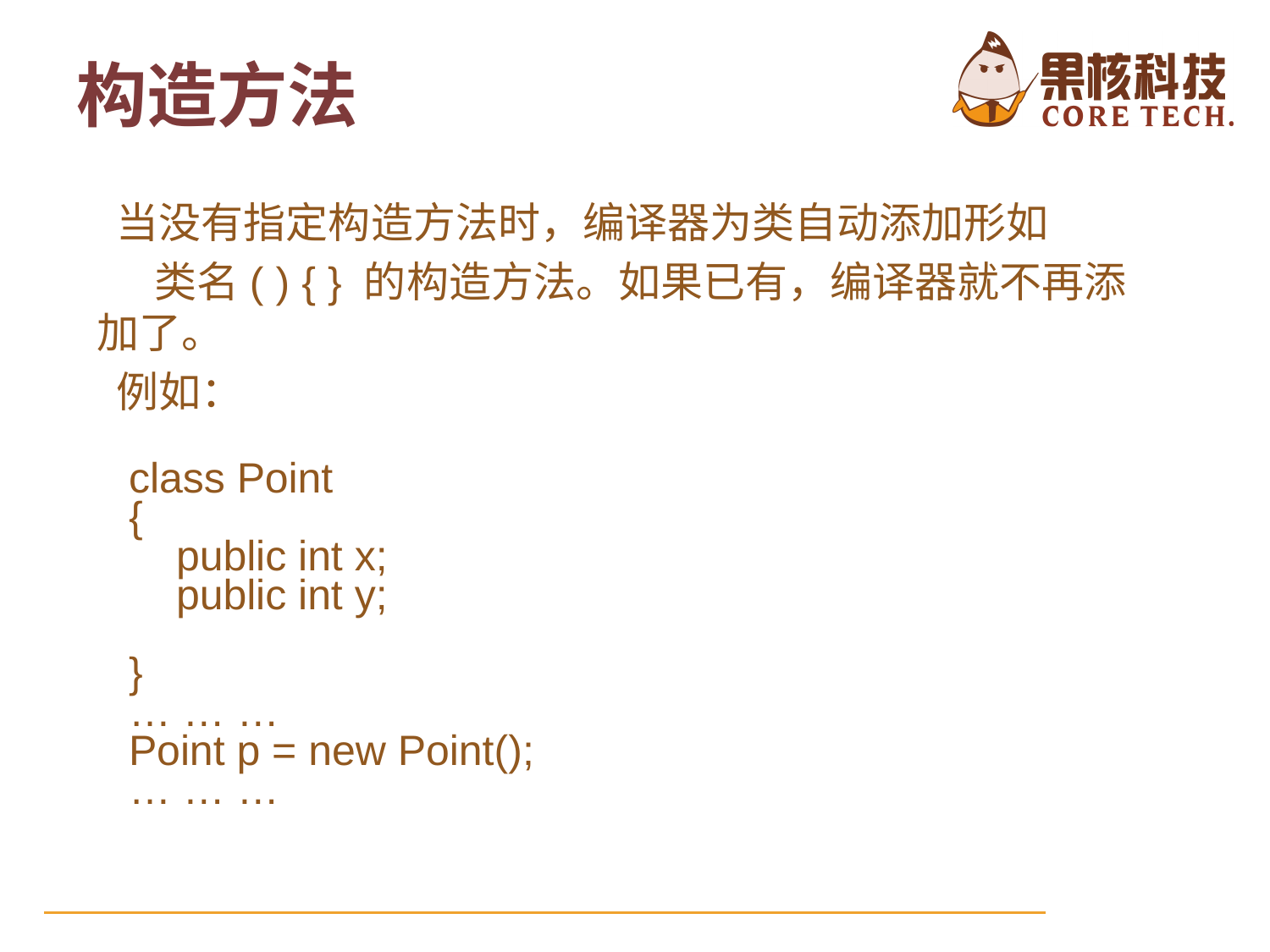

构造方法
 当没有指定构造方法时，编译器为类自动添加形如
     类名( ) { } 的构造方法。如果已有，编译器就不再添加了。
 例如：
class Point
{
    public int x;
    public int y;

}
… … …
Point p = new Point();
… … …